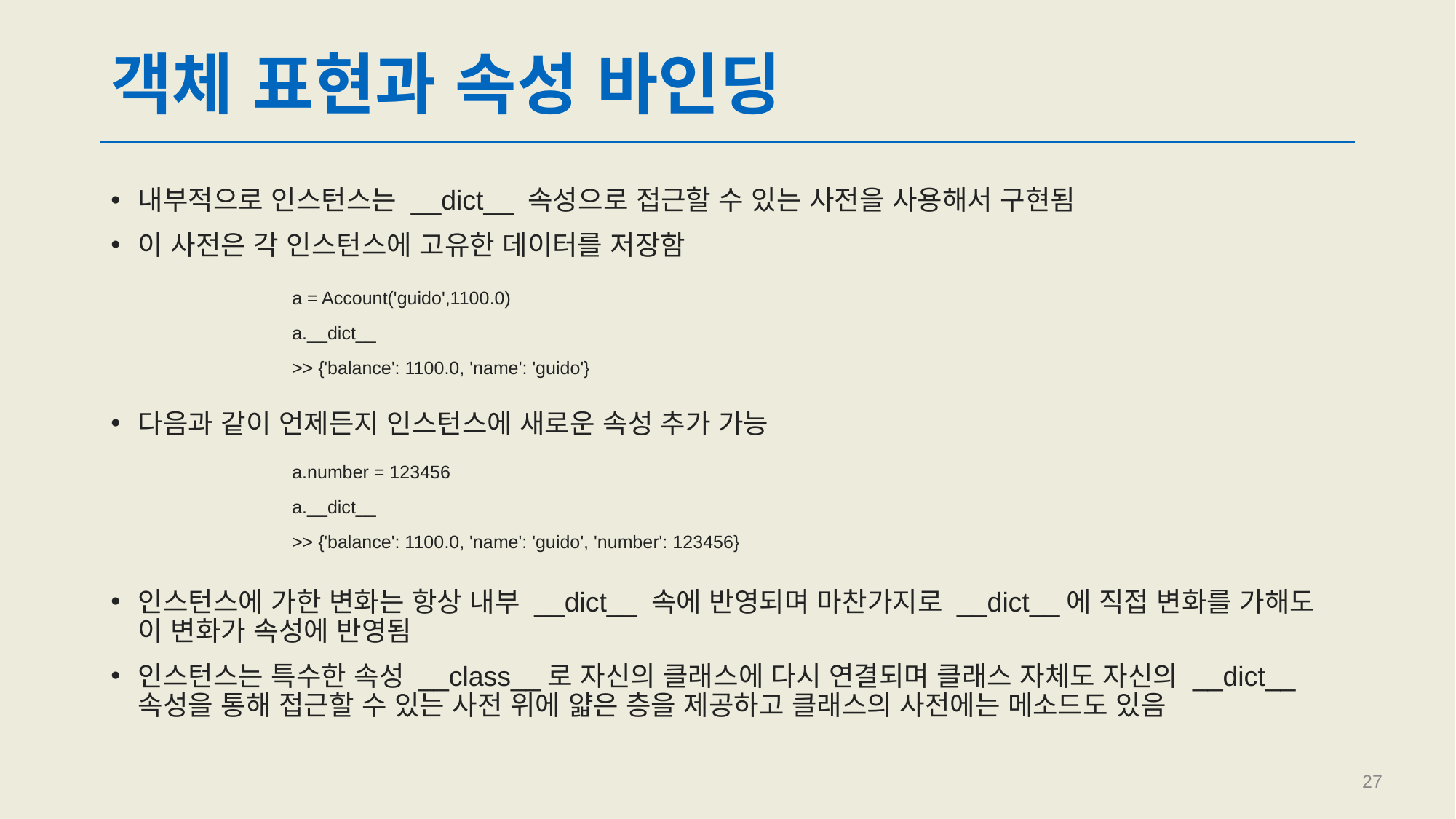

# 객체 표현과 속성 바인딩
내부적으로 인스턴스는 __dict__ 속성으로 접근할 수 있는 사전을 사용해서 구현됨
이 사전은 각 인스턴스에 고유한 데이터를 저장함

다음과 같이 언제든지 인스턴스에 새로운 속성 추가 가능

인스턴스에 가한 변화는 항상 내부 __dict__ 속에 반영되며 마찬가지로 __dict__에 직접 변화를 가해도 이 변화가 속성에 반영됨
인스턴스는 특수한 속성 __class__로 자신의 클래스에 다시 연결되며 클래스 자체도 자신의 __dict__속성을 통해 접근할 수 있는 사전 위에 얇은 층을 제공하고 클래스의 사전에는 메소드도 있음
a = Account('guido',1100.0)
a.__dict__
>> {'balance': 1100.0, 'name': 'guido'}

a.number = 123456
a.__dict__
>> {'balance': 1100.0, 'name': 'guido', 'number': 123456}
27